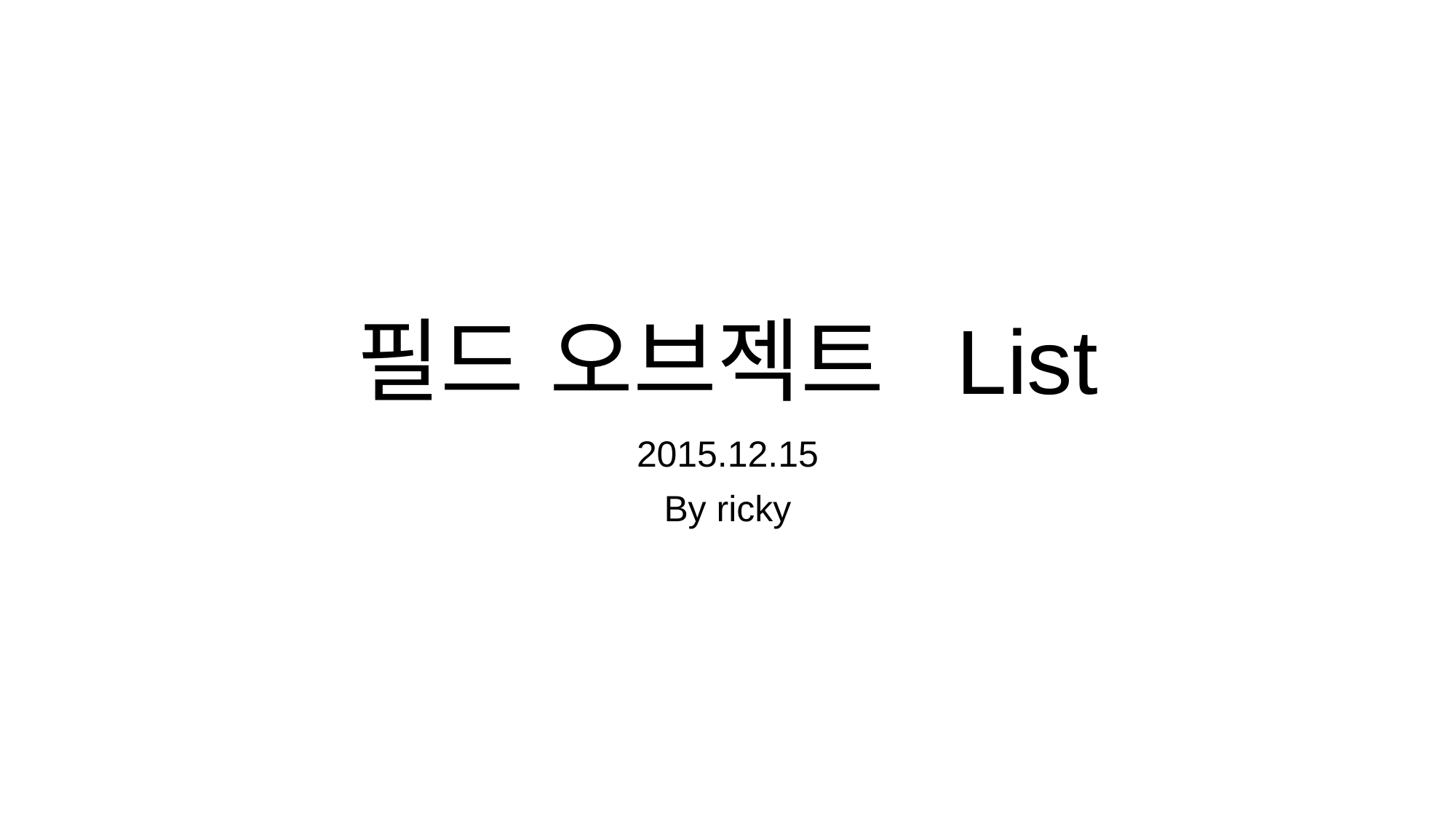

# 필드 오브젝트  List
2015.12.15
By ricky